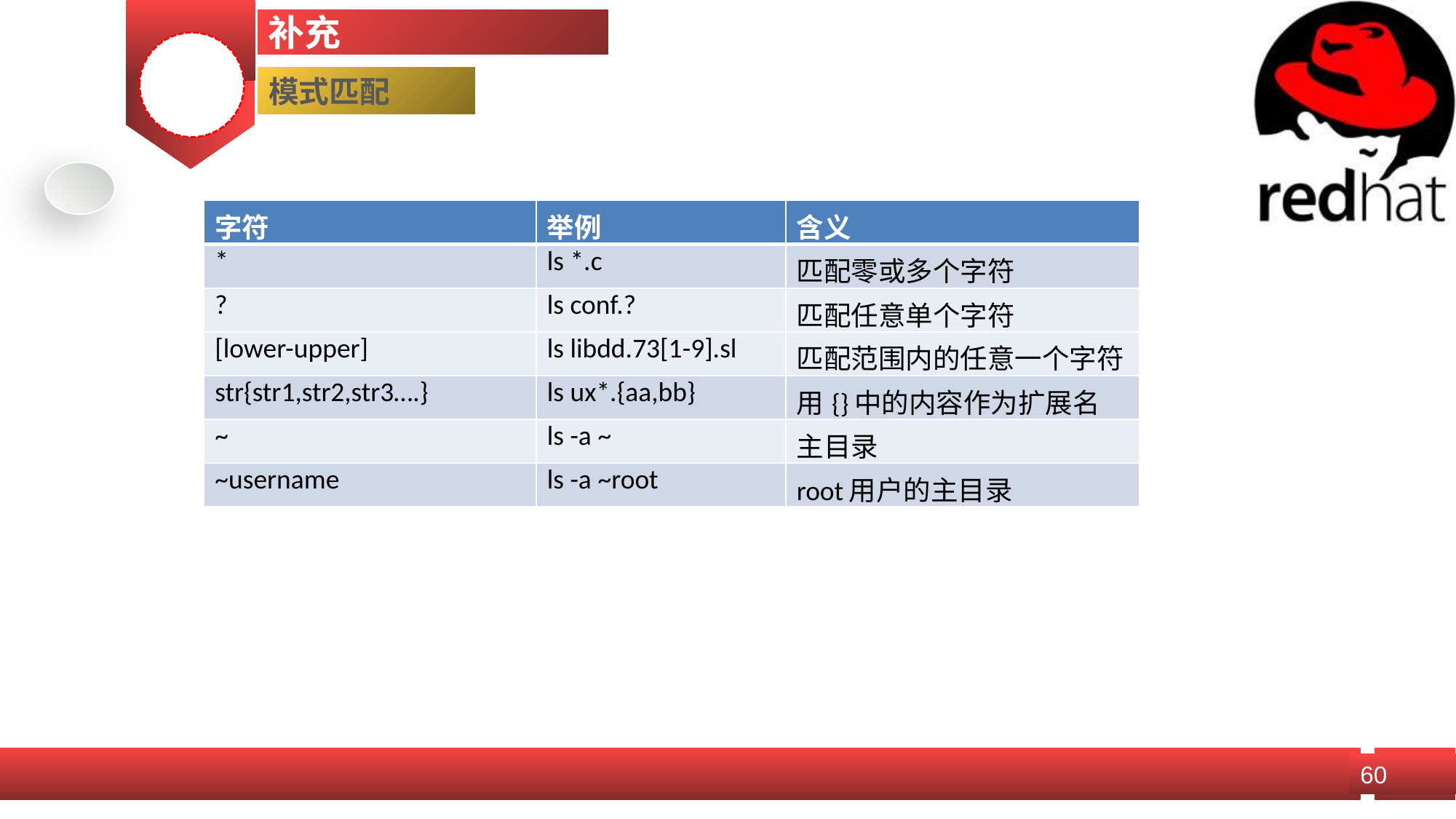

补充

模式匹配

| 字符 | 举例 | 含义 |
| --- | --- | --- |
| \* | ls \*.c | 匹配零或多个字符 |
| ? | ls conf.? | 匹配任意单个字符 |
| [lower-upper] | ls libdd.73[1-9].sl | 匹配范围内的任意一个字符 |
| str{str1,str2,str3….} | ls ux\*.{aa,bb} | 用{}中的内容作为扩展名 |
| ~ | ls -a ~ | 主目录 |
| ~username | ls -a ~root | root用户的主目录 |